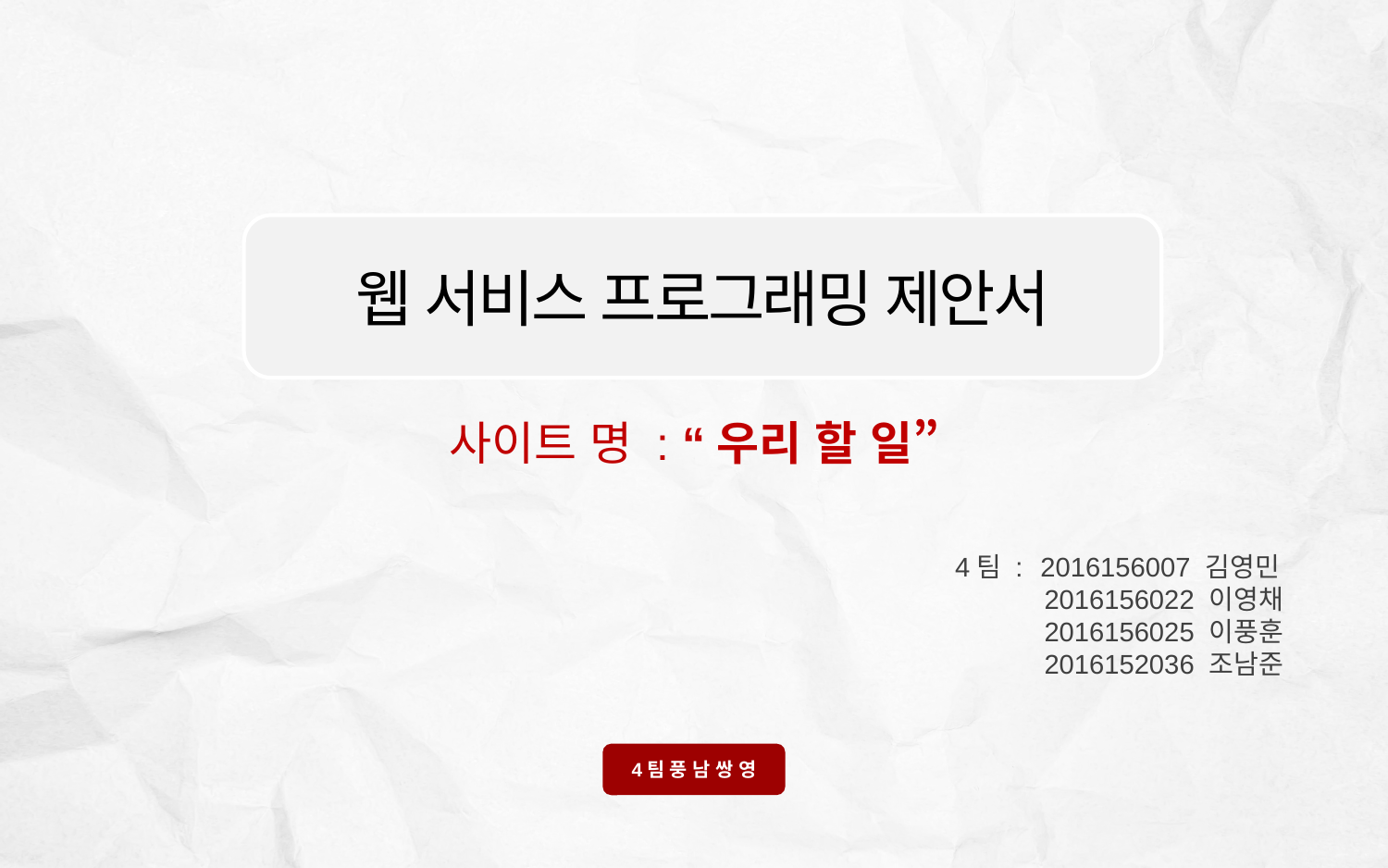

웹 서비스 프로그래밍 제안서
사이트 명 : “우리 할 일”
4팀 :
2016156007 김영민
2016156022 이영채
2016156025 이풍훈
2016152036 조남준

4팀 풍 남 쌍 영